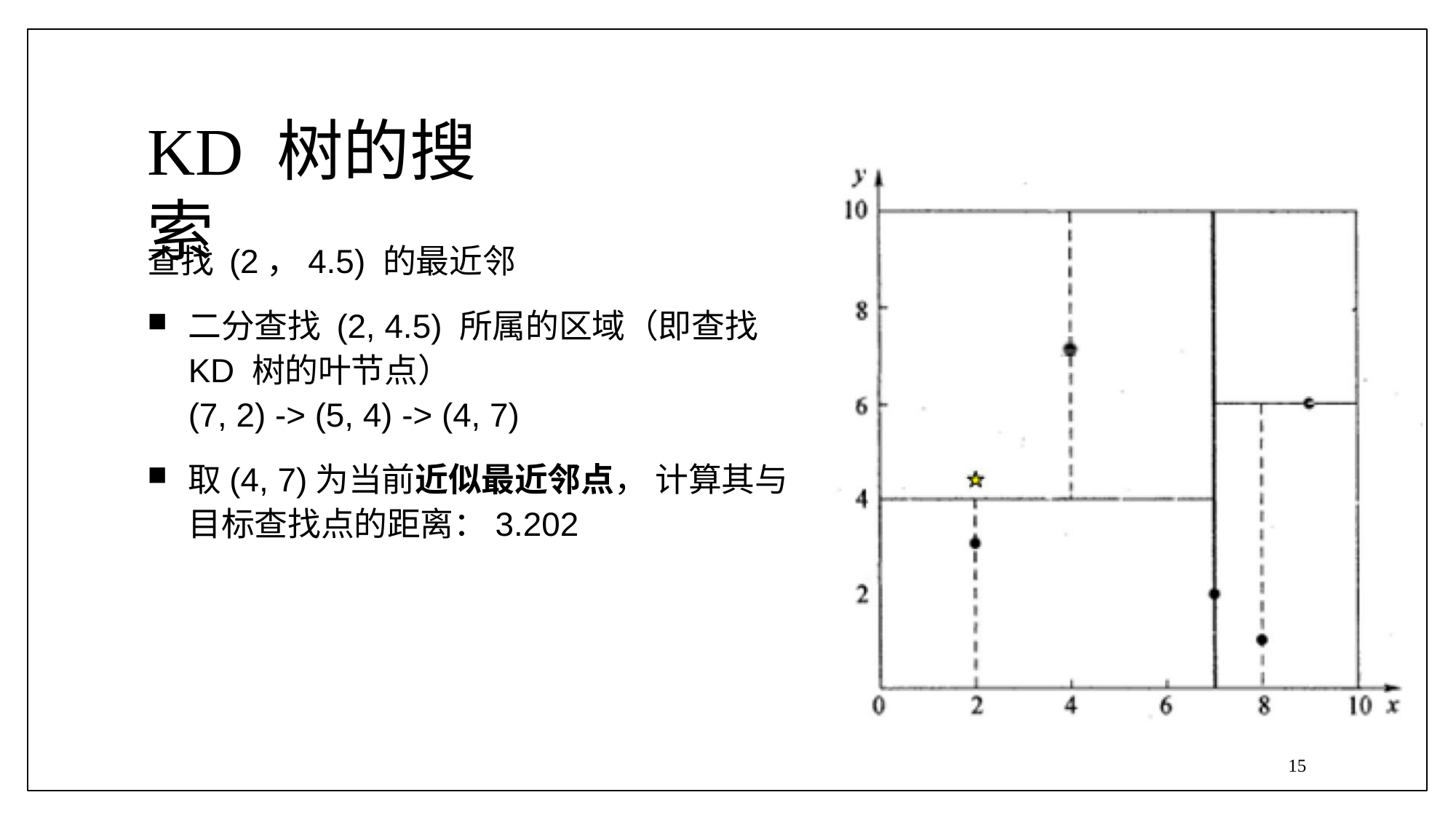

# KD 树的搜索

查找 (2，4.5) 的最近邻
二分查找 (2, 4.5) 所属的区域（即查找
KD 树的叶节点）
(7, 2) -> (5, 4) -> (4, 7)
取(4, 7)为当前近似最近邻点， 计算其与 目标查找点的距离：3.202
15